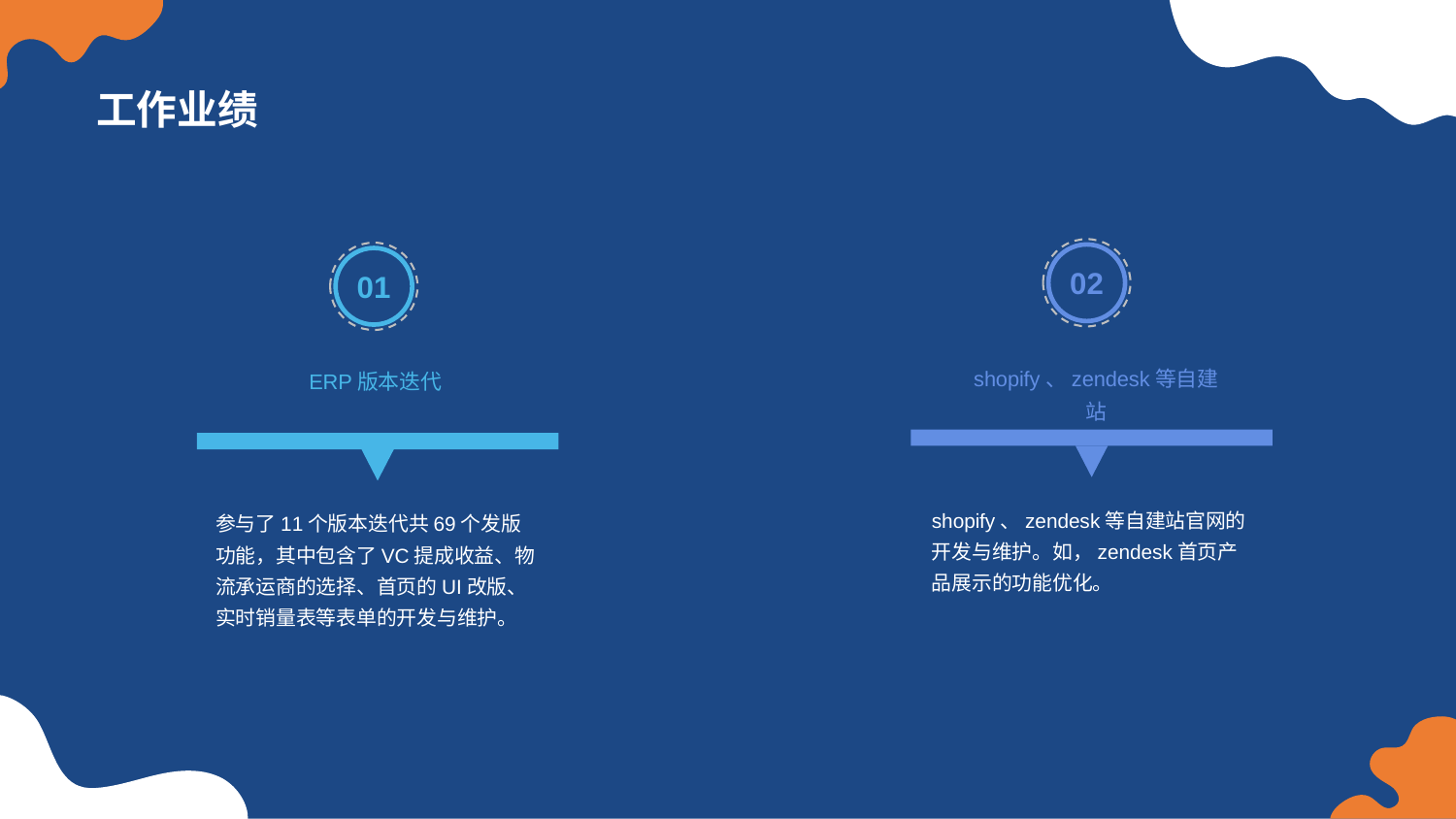

工作业绩

02
shopify、zendesk等自建站

shopify、zendesk等自建站官网的开发与维护。如，zendesk首页产品展示的功能优化。

01
ERP版本迭代

参与了11个版本迭代共69个发版功能，其中包含了VC提成收益、物流承运商的选择、首页的UI改版、实时销量表等表单的开发与维护。